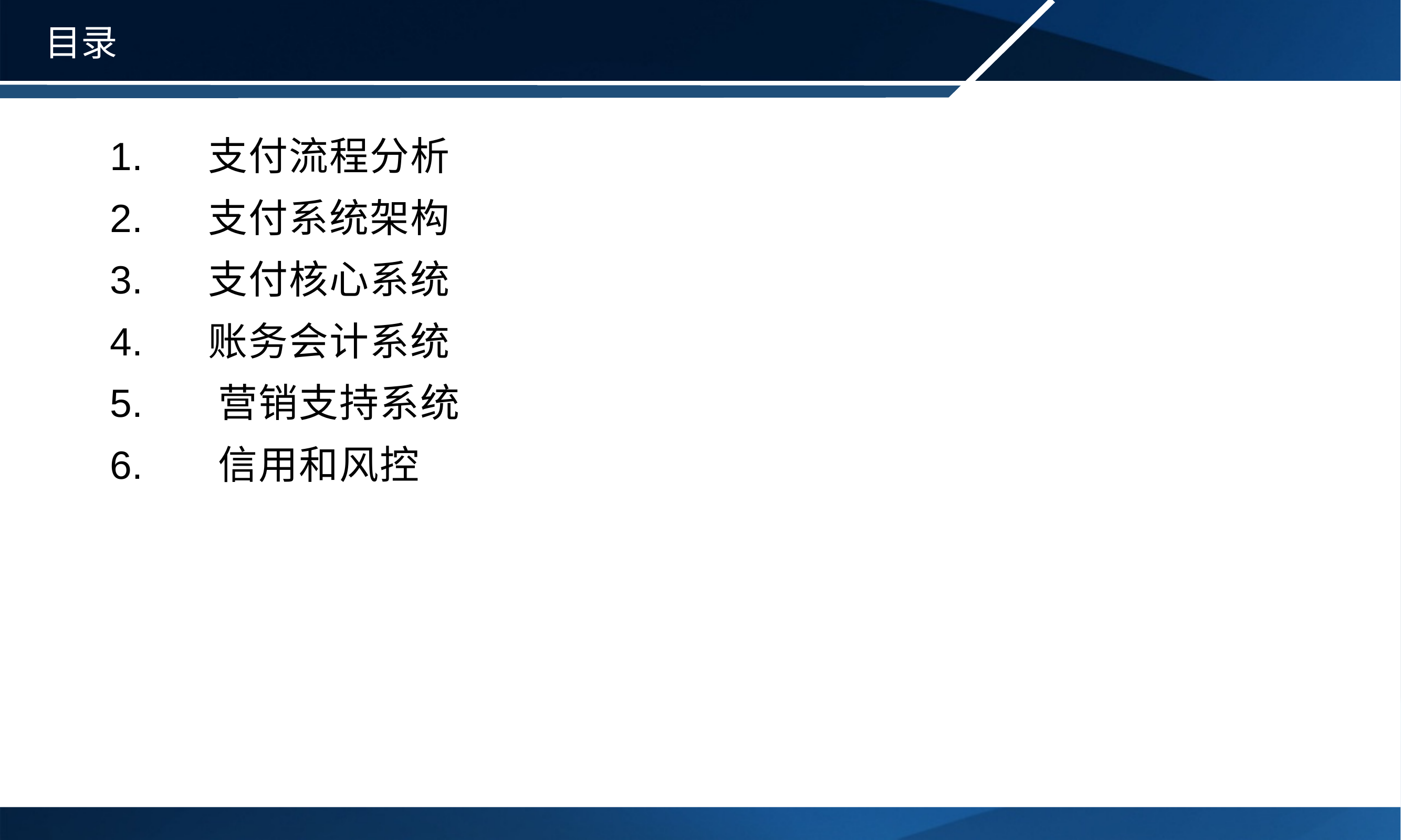

# 目录
 支付流程分析
 支付系统架构
 支付核心系统
 账务会计系统
  营销支持系统
  信用和风控